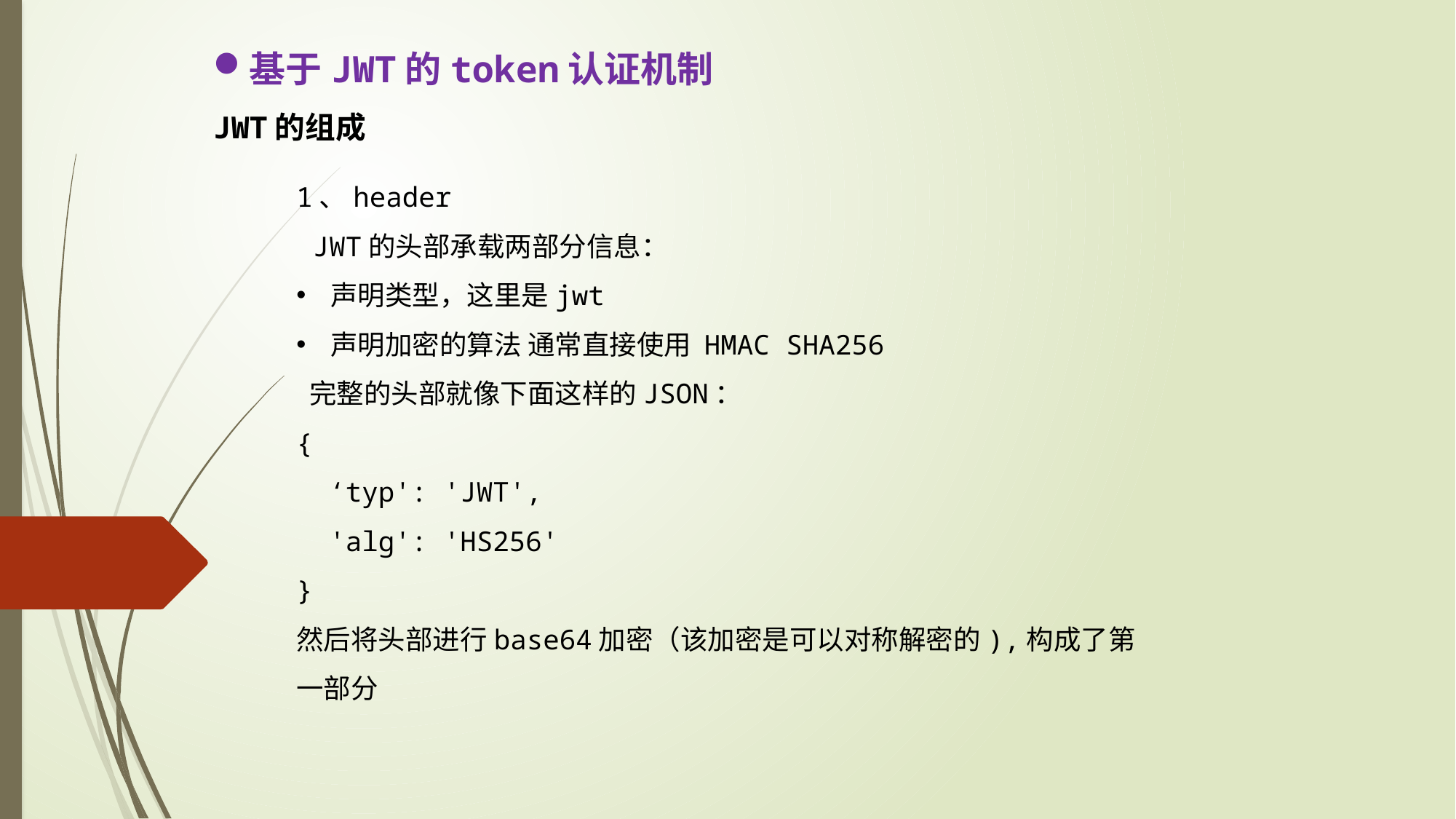

基于JWT的token认证机制
JWT的组成

1、header
 JWT的头部承载两部分信息：
声明类型，这里是jwt
声明加密的算法 通常直接使用 HMAC SHA256
 完整的头部就像下面这样的JSON：
{
  ‘typ': 'JWT',
  'alg': 'HS256'
}
然后将头部进行base64加密（该加密是可以对称解密的),构成了第一部分